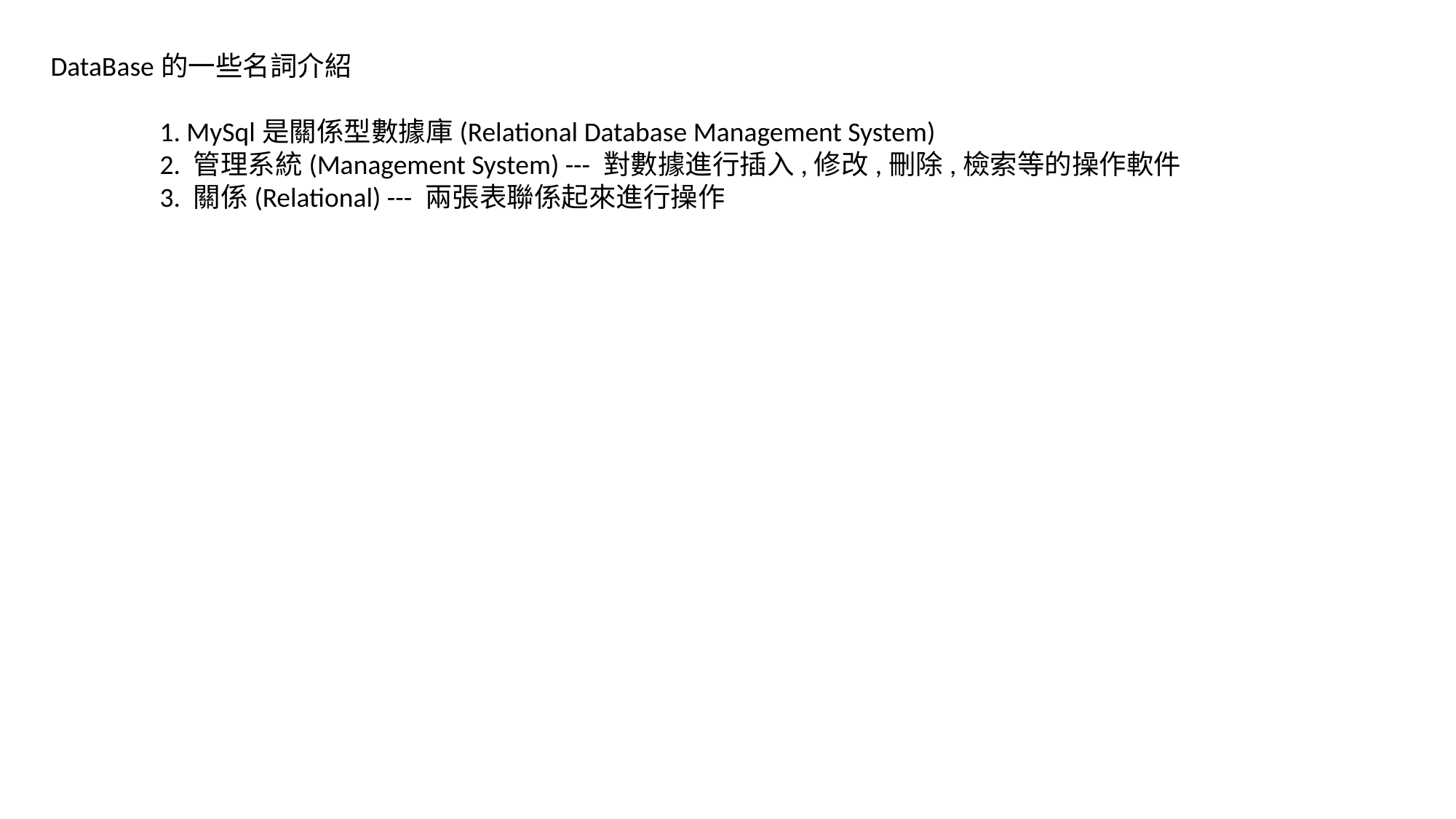

DataBase的一些名詞介紹

	1. MySql是關係型數據庫(Relational Database Management System)
	2. 管理系統(Management System) --- 對數據進行插入,修改,刪除,檢索等的操作軟件
	3. 關係(Relational) --- 兩張表聯係起來進行操作